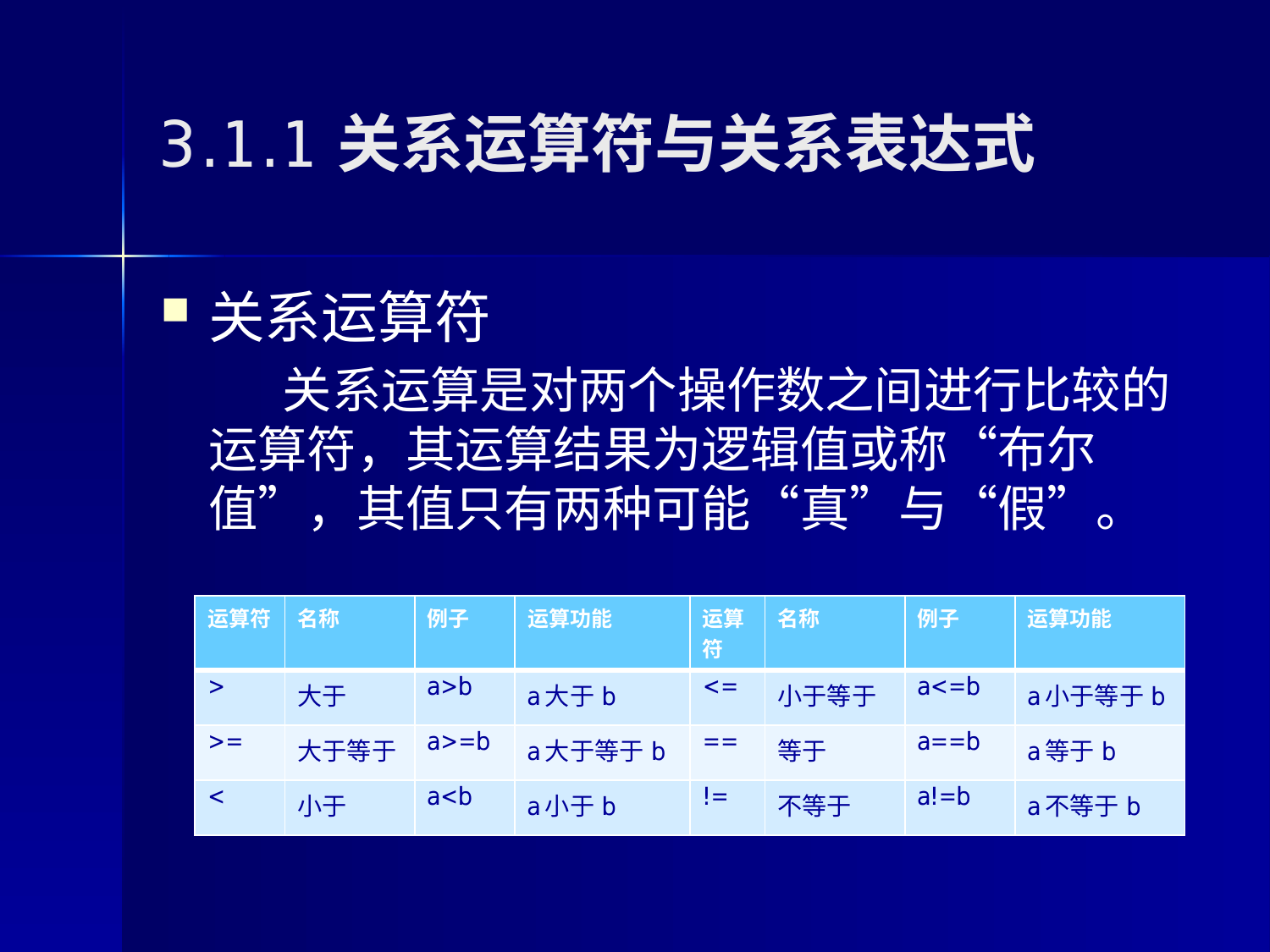

# 3.1.1关系运算符与关系表达式
关系运算符
          关系运算是对两个操作数之间进行比较的运算符，其运算结果为逻辑值或称“布尔值”，其值只有两种可能“真”与“假”。

| 运算符 | 名称 | 例子 | 运算功能 | 运算符 | 名称 | 例子 | 运算功能 |
| --- | --- | --- | --- | --- | --- | --- | --- |
| > | 大于 | a>b | a大于b | <= | 小于等于 | a<=b | a小于等于b |
| >= | 大于等于 | a>=b | a大于等于b | == | 等于 | a==b | a等于b |
| < | 小于 | a<b | a小于b | != | 不等于 | a!=b | a不等于b |